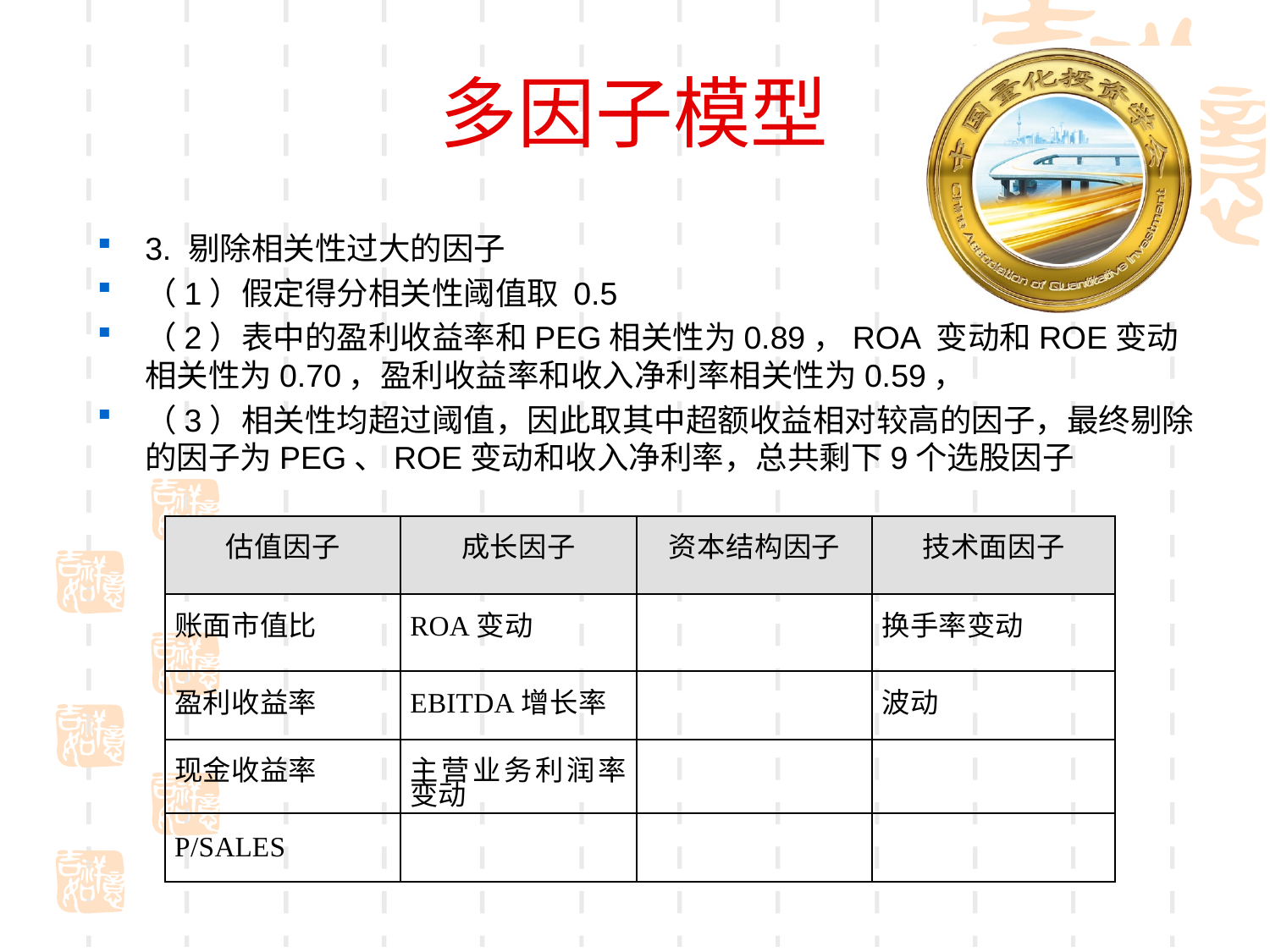

# 多因子模型
3. 剔除相关性过大的因子
（1）假定得分相关性阈值取 0.5
（2）表中的盈利收益率和PEG相关性为0.89，ROA 变动和ROE变动相关性为0.70，盈利收益率和收入净利率相关性为0.59，
（3）相关性均超过阈值，因此取其中超额收益相对较高的因子，最终剔除的因子为PEG、ROE变动和收入净利率，总共剩下9个选股因子
| 估值因子 | 成长因子 | 资本结构因子 | 技术面因子 |
| --- | --- | --- | --- |
| 账面市值比 | ROA变动 |  | 换手率变动 |
| 盈利收益率 | EBITDA增长率 |  | 波动 |
| 现金收益率 | 主营业务利润率变动 |  |  |
| P/SALES |  |  |  |